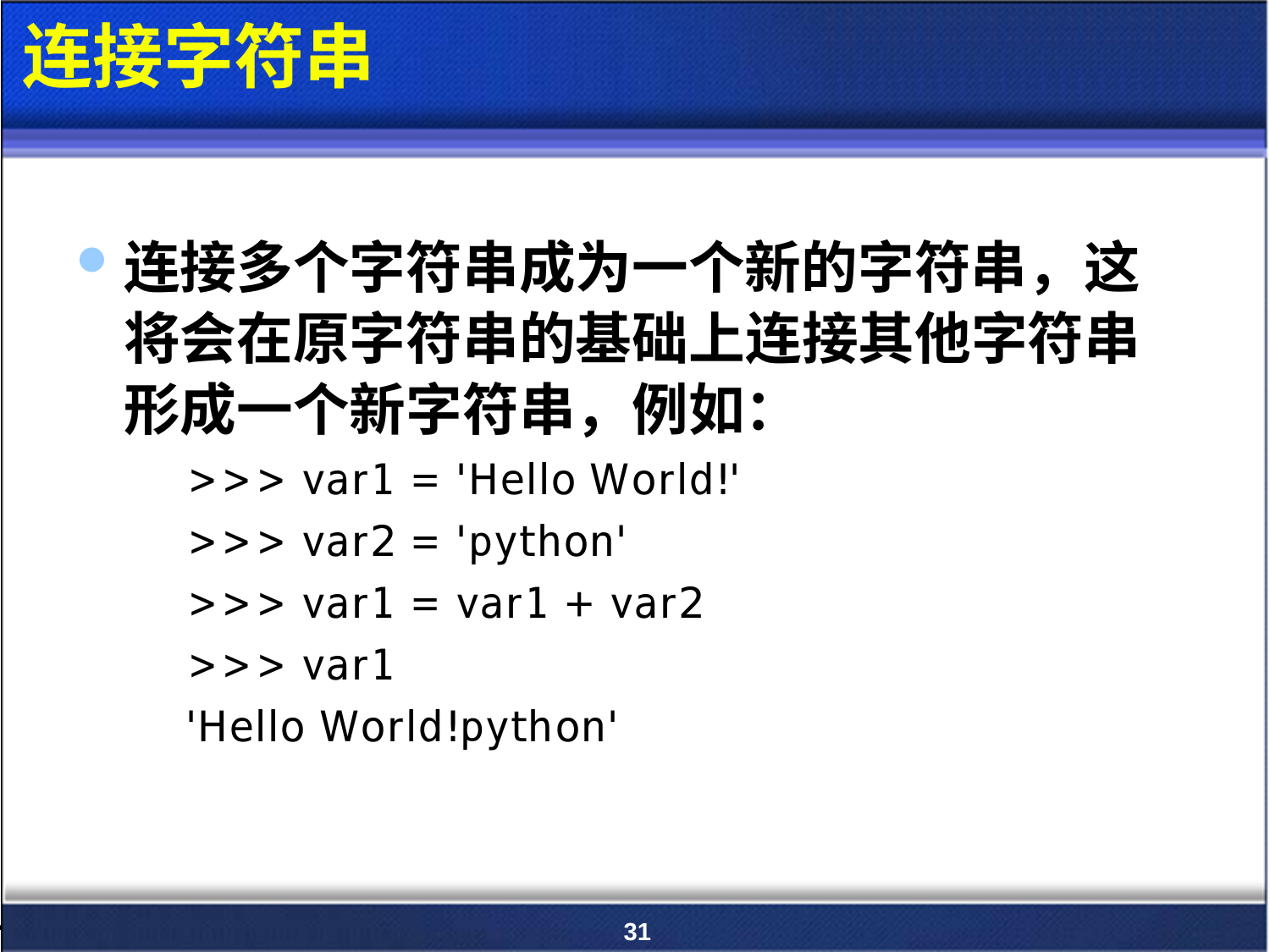

# 连接字符串
连接多个字符串成为一个新的字符串，这将会在原字符串的基础上连接其他字符串形成一个新字符串，例如：
>>> var1 = 'Hello World!'
>>> var2 = 'python'
>>> var1 = var1 + var2
>>> var1
'Hello World!python'

31